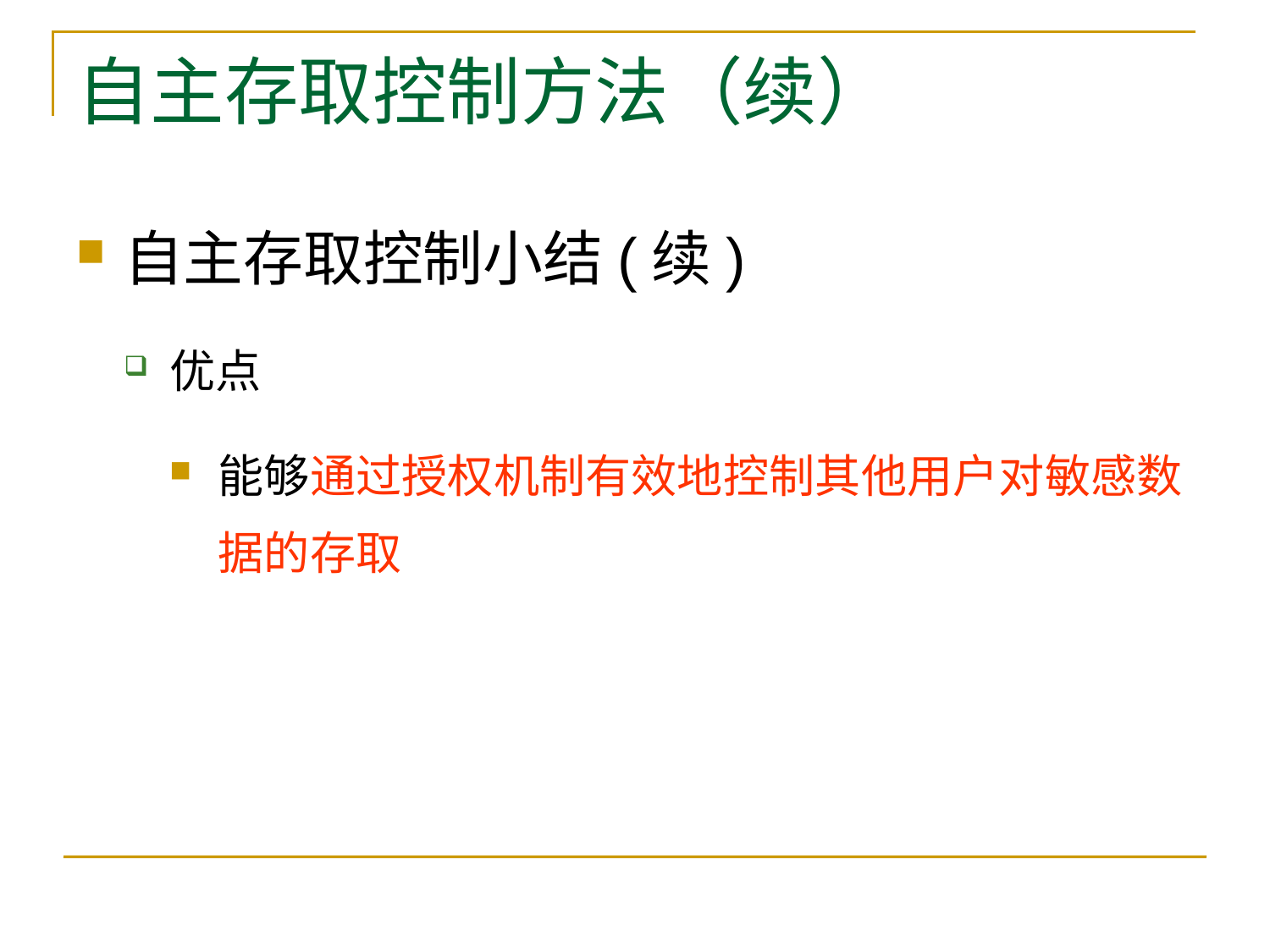

# 自主存取控制方法（续）
自主存取控制小结(续)
优点
能够通过授权机制有效地控制其他用户对敏感数据的存取